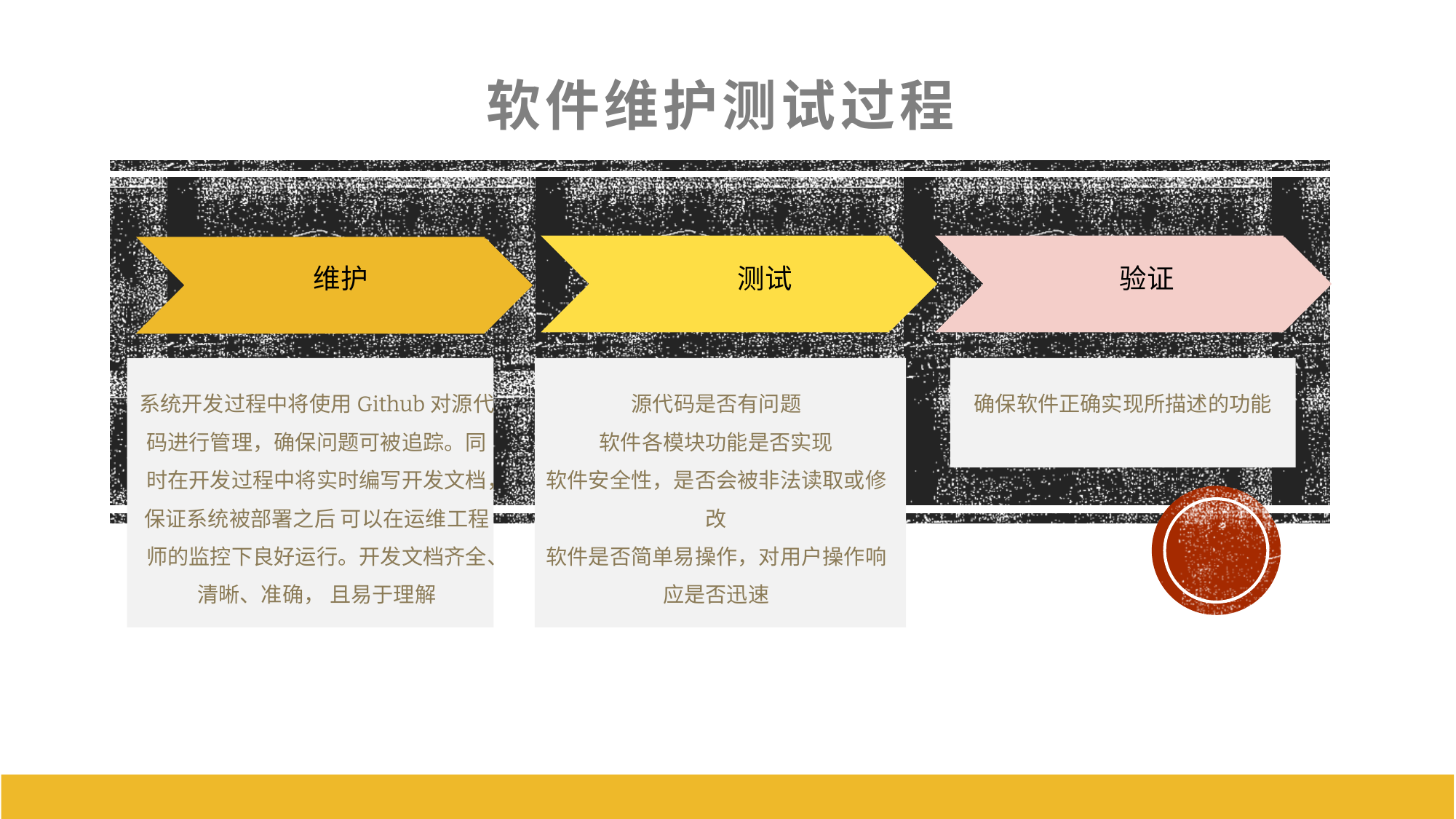

软件维护测试过程

维护
测试
验证

系统开发过程中将使用Github对源代码进行管理，确保问题可被追踪。同时在开发过程中将实时编写开发文档，保证系统被部署之后 可以在运维工程师的监控下良好运行。开发文档齐全、清晰、准确， 且易于理解
源代码是否有问题
软件各模块功能是否实现
软件安全性，是否会被非法读取或修改
软件是否简单易操作，对用户操作响应是否迅速
确保软件正确实现所描述的功能